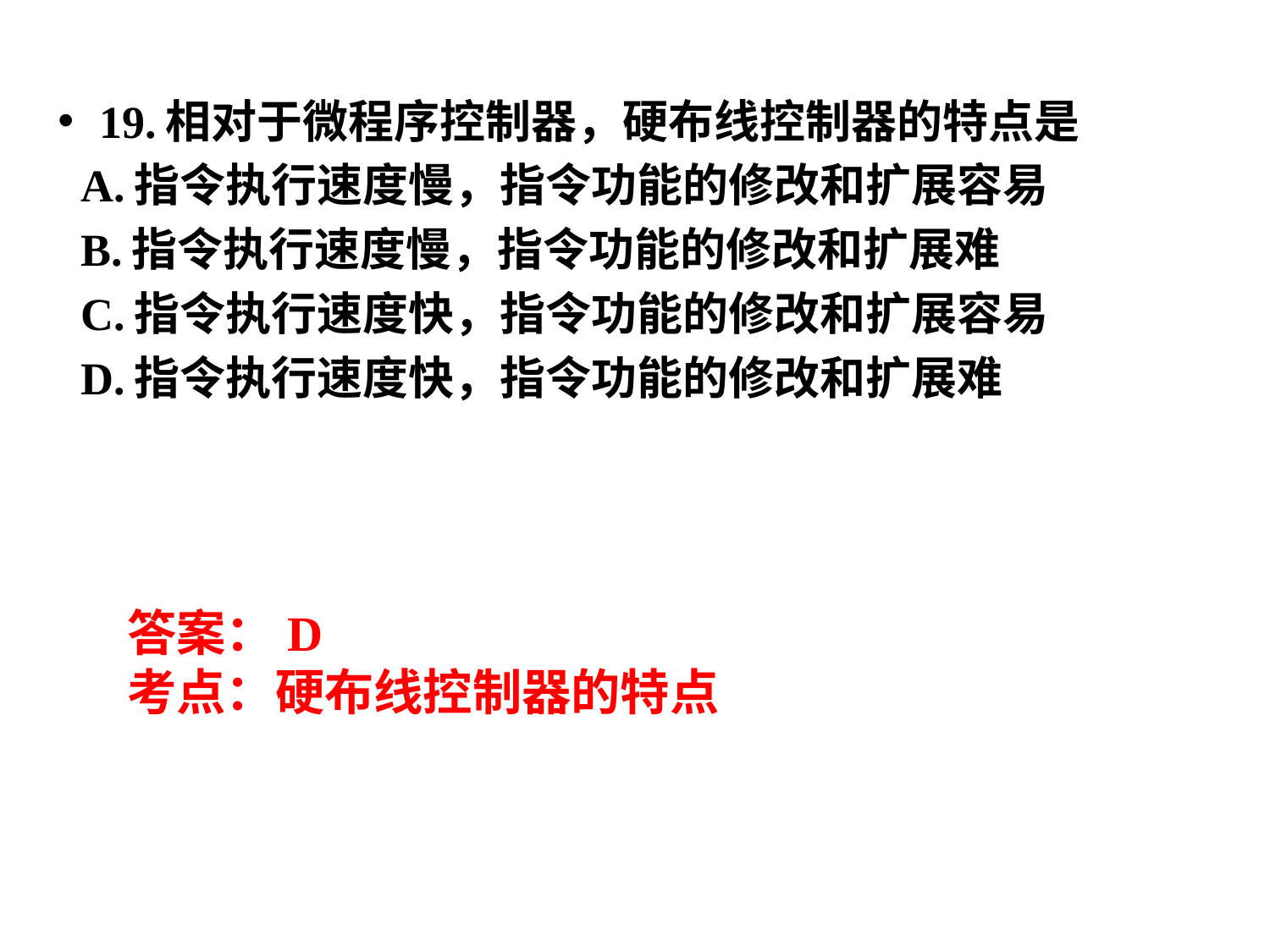

19.相对于微程序控制器，硬布线控制器的特点是
  A.指令执行速度慢，指令功能的修改和扩展容易
  B.指令执行速度慢，指令功能的修改和扩展难
  C.指令执行速度快，指令功能的修改和扩展容易
  D.指令执行速度快，指令功能的修改和扩展难
答案：D
考点：硬布线控制器的特点